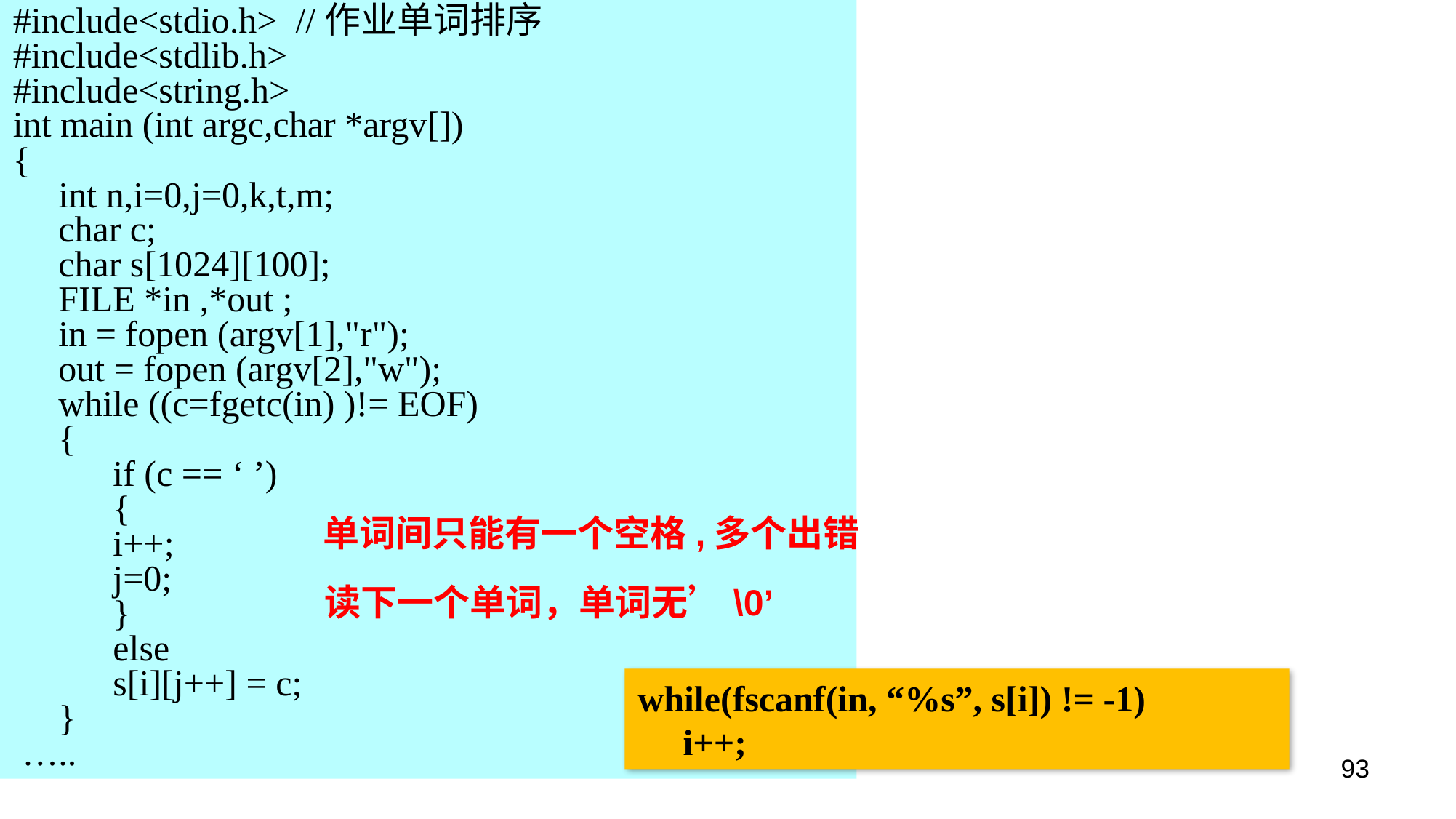

#include<stdio.h>  //作业单词排序
#include<stdlib.h>
#include<string.h>
int main (int argc,char *argv[])
{
     int n,i=0,j=0,k,t,m;
     char c;
     char s[1024][100];
     FILE *in ,*out ;
     in = fopen (argv[1],"r");
     out = fopen (argv[2],"w");
     while ((c=fgetc(in) )!= EOF)
     {
           if (c == ‘ ’)
           {
           i++;
           j=0;
           }
           else
           s[i][j++] = c;
     }
 …..
# 典型错误案例分析（续）
单词间只能有一个空格,多个出错
读下一个单词，单词无’\0’
while(fscanf(in, “%s”, s[i]) != -1)
     i++;

93